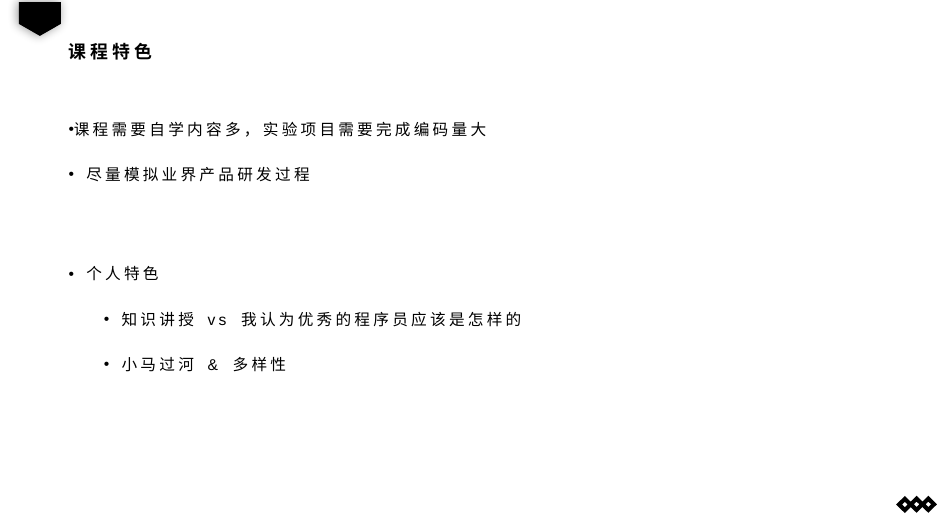

课程特色

课程需要自学内容多，实验项目需要完成编码量大
尽量模拟业界产品研发过程

个人特色
知识讲授 vs 我认为优秀的程序员应该是怎样的
小马过河 & 多样性